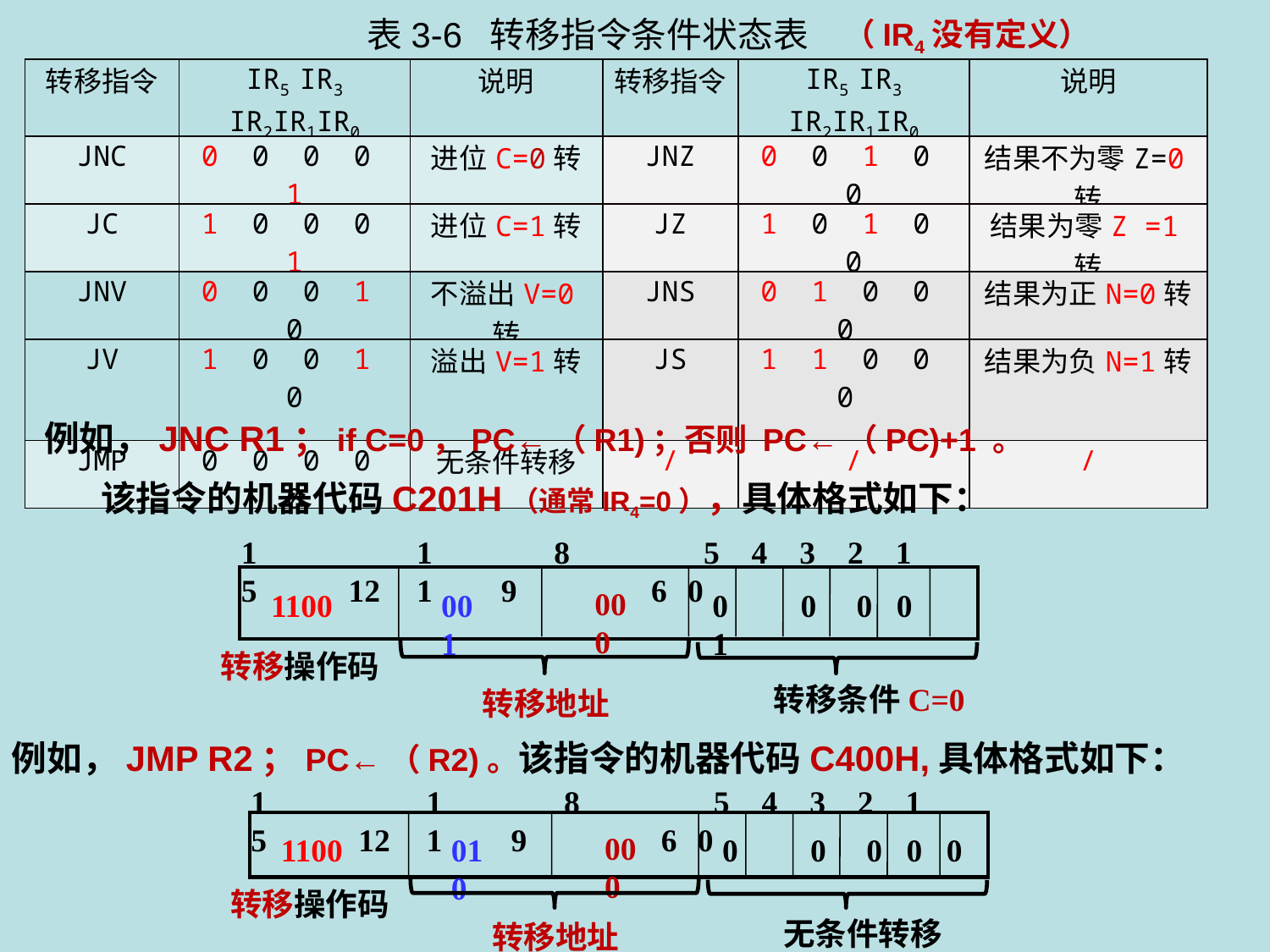

表3-6  转移指令条件状态表
（IR4没有定义）
| 转移指令 | IR5 IR3 IR2IR1IR0 | 说明 | 转移指令 | IR5 IR3 IR2IR1IR0 | 说明 |
| --- | --- | --- | --- | --- | --- |
| JNC | 0 0 0 0 1 | 进位C=0转 | JNZ | 0 0 1 0 0 | 结果不为零Z=0转 |
| JC | 1 0 0 0 1 | 进位C=1转 | JZ | 1 0 1 0 0 | 结果为零Z =1转 |
| JNV | 0 0 0 1 0 | 不溢出V=0转 | JNS | 0 1 0 0 0 | 结果为正N=0转 |
| JV | 1 0 0 1 0 | 溢出V=1转 | JS | 1 1 0 0 0 | 结果为负N=1转 |
| JMP | 0 0 0 0 0 | 无条件转移 | / | / | / |
例如，JNC R1；if C=0，PC←（R1)；否则 PC←（PC)+1 。
      该指令的机器代码C201H（通常IR4=0），具体格式如下：

15
  12
11
  9
8
  6
  5    4    3    2    1    0

1100

000
001
0         0     0   0    1
转移操作码
转移条件C=0
转移地址
例如，JMP R2；PC←（R2)。该指令的机器代码C400H,具体格式如下：

15
  12
11
  9
8
  6
  5    4    3    2    1    0

1100

000
010
0         0     0   0   0

转移操作码
无条件转移
转移地址